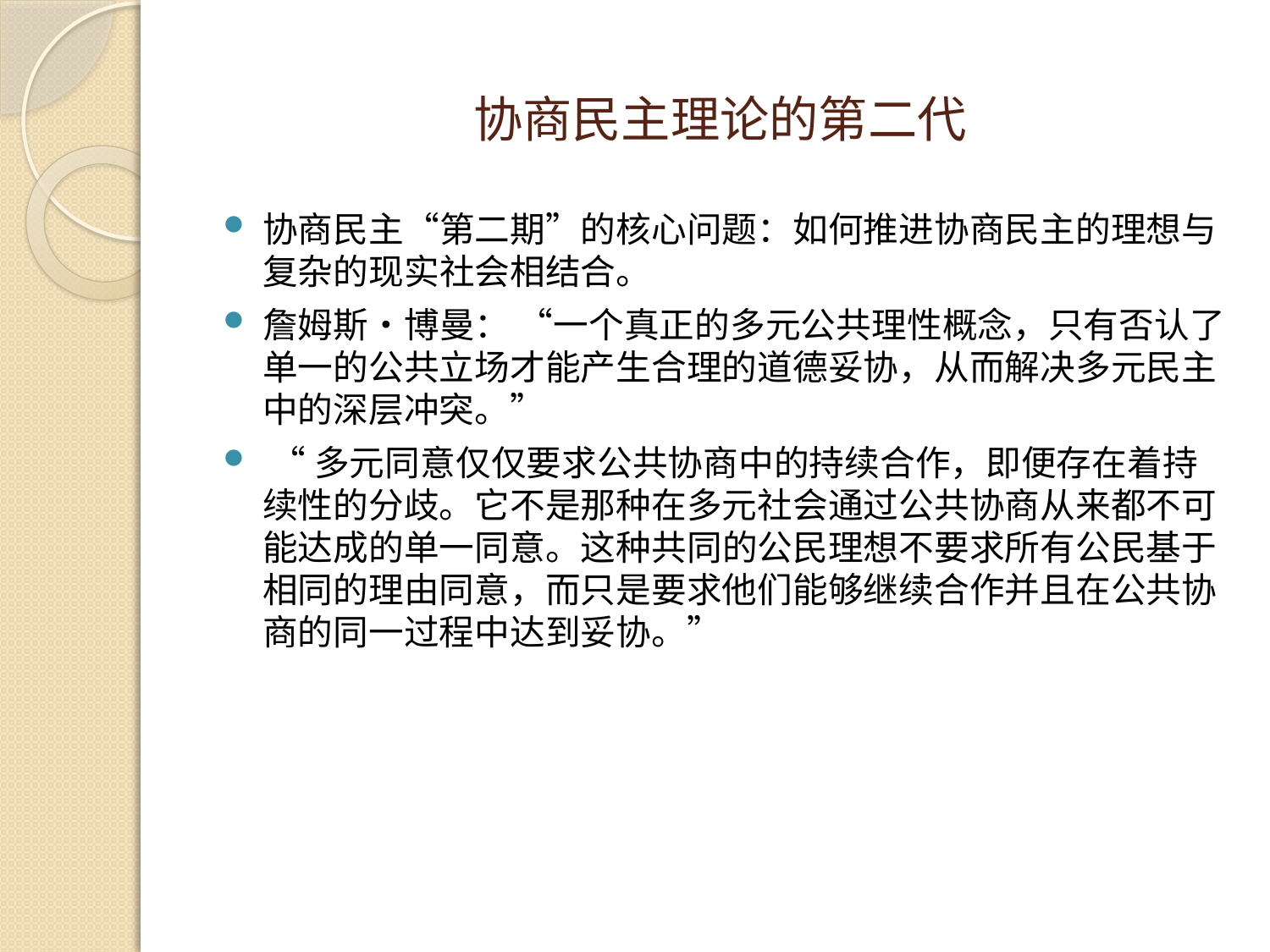

# 协商民主理论的第二代
协商民主“第二期”的核心问题：如何推进协商民主的理想与复杂的现实社会相结合。
詹姆斯•博曼： “一个真正的多元公共理性概念，只有否认了单一的公共立场才能产生合理的道德妥协，从而解决多元民主中的深层冲突。”
 “多元同意仅仅要求公共协商中的持续合作，即便存在着持续性的分歧。它不是那种在多元社会通过公共协商从来都不可能达成的单一同意。这种共同的公民理想不要求所有公民基于相同的理由同意，而只是要求他们能够继续合作并且在公共协商的同一过程中达到妥协。”